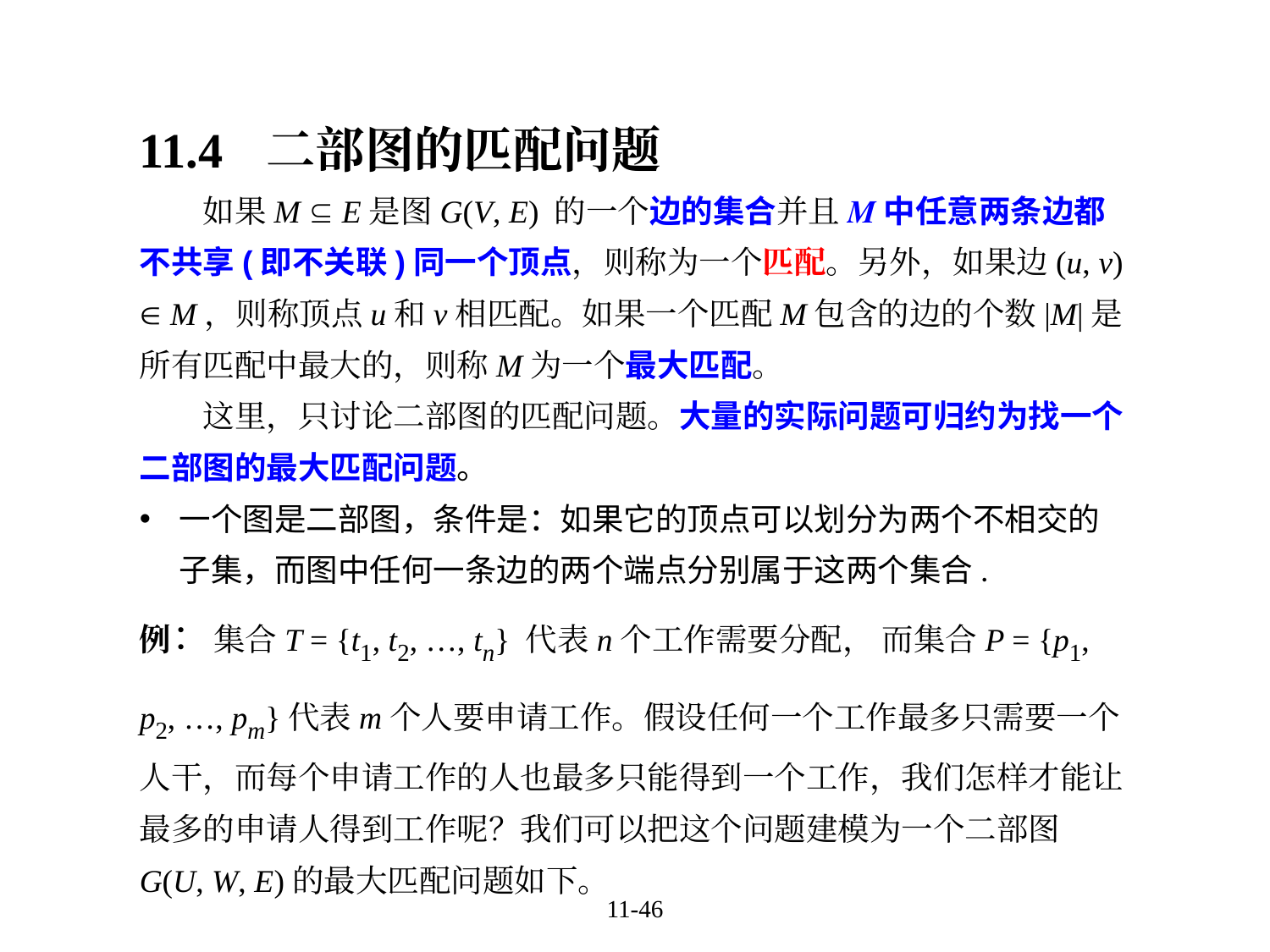

11.4	二部图的匹配问题
如果M ⊆ E是图G(V, E) 的一个边的集合并且M中任意两条边都不共享(即不关联)同一个顶点，则称为一个匹配。另外，如果边(u, v) ∈ M，则称顶点u和v相匹配。如果一个匹配M包含的边的个数|M|是所有匹配中最大的，则称M为一个最大匹配。
这里，只讨论二部图的匹配问题。大量的实际问题可归约为找一个二部图的最大匹配问题。
一个图是二部图，条件是：如果它的顶点可以划分为两个不相交的子集，而图中任何一条边的两个端点分别属于这两个集合.
例：集合T = {t1, t2, …, tn} 代表n个工作需要分配， 而集合P = {p1, p2, …, pm}代表m个人要申请工作。假设任何一个工作最多只需要一个人干，而每个申请工作的人也最多只能得到一个工作，我们怎样才能让最多的申请人得到工作呢？我们可以把这个问题建模为一个二部图G(U, W, E)的最大匹配问题如下。
11-46